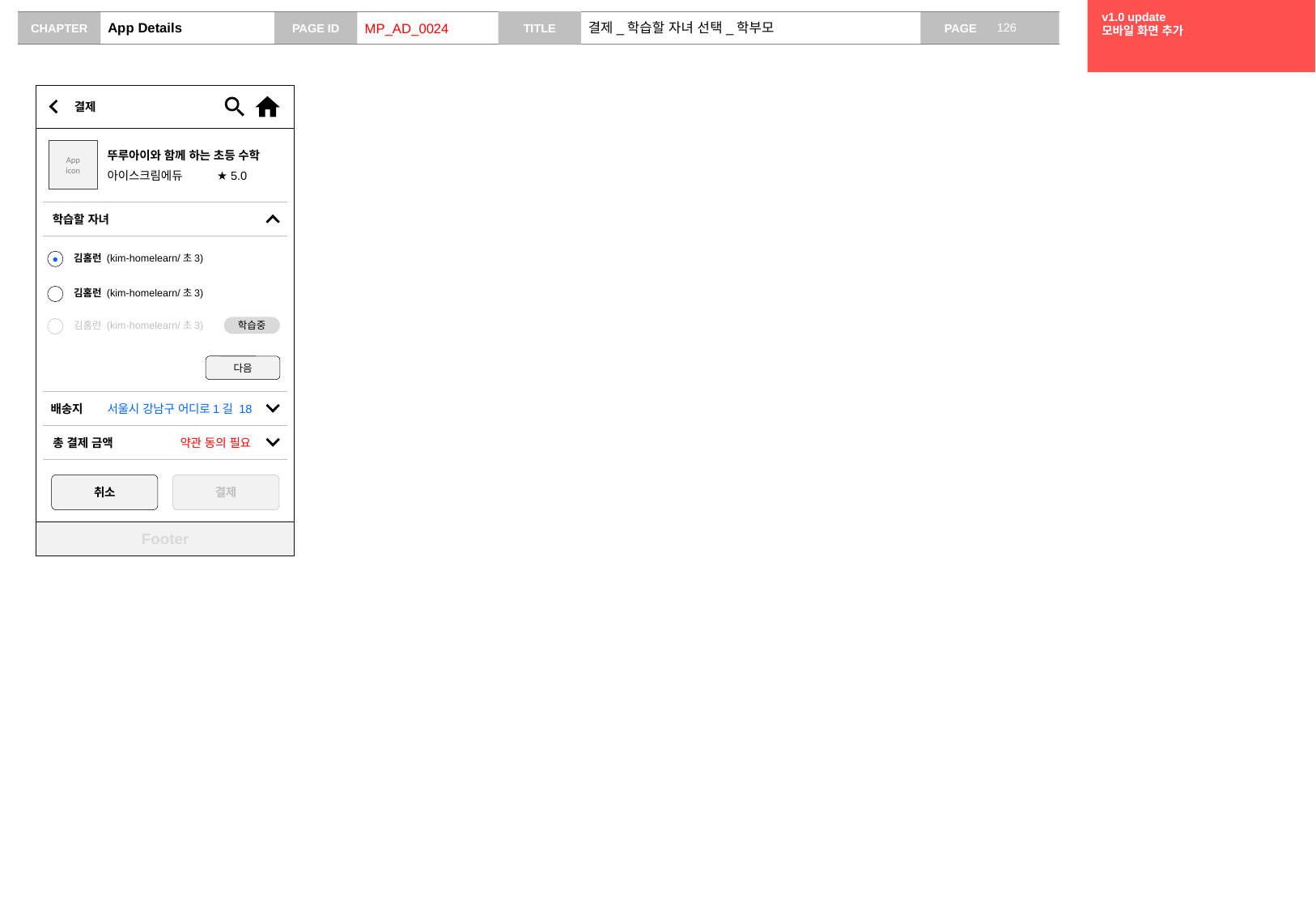

v1.0 update
모바일 화면 추가

# App Details
MP_AD_0024
결제_학습할 자녀 선택_학부모
결제

App
icon
뚜루아이와 함께 하는 초등 수학
아이스크림에듀
★ 5.0
학습할 자녀

●
김홈런 (kim-homelearn/초3)

김홈런 (kim-homelearn/초3)
학습중

김홈런 (kim-homelearn/초3)
다음
배송지
서울시 강남구 어디로1길 18

총 결제 금액
약관 동의 필요

취소
결제
Footer